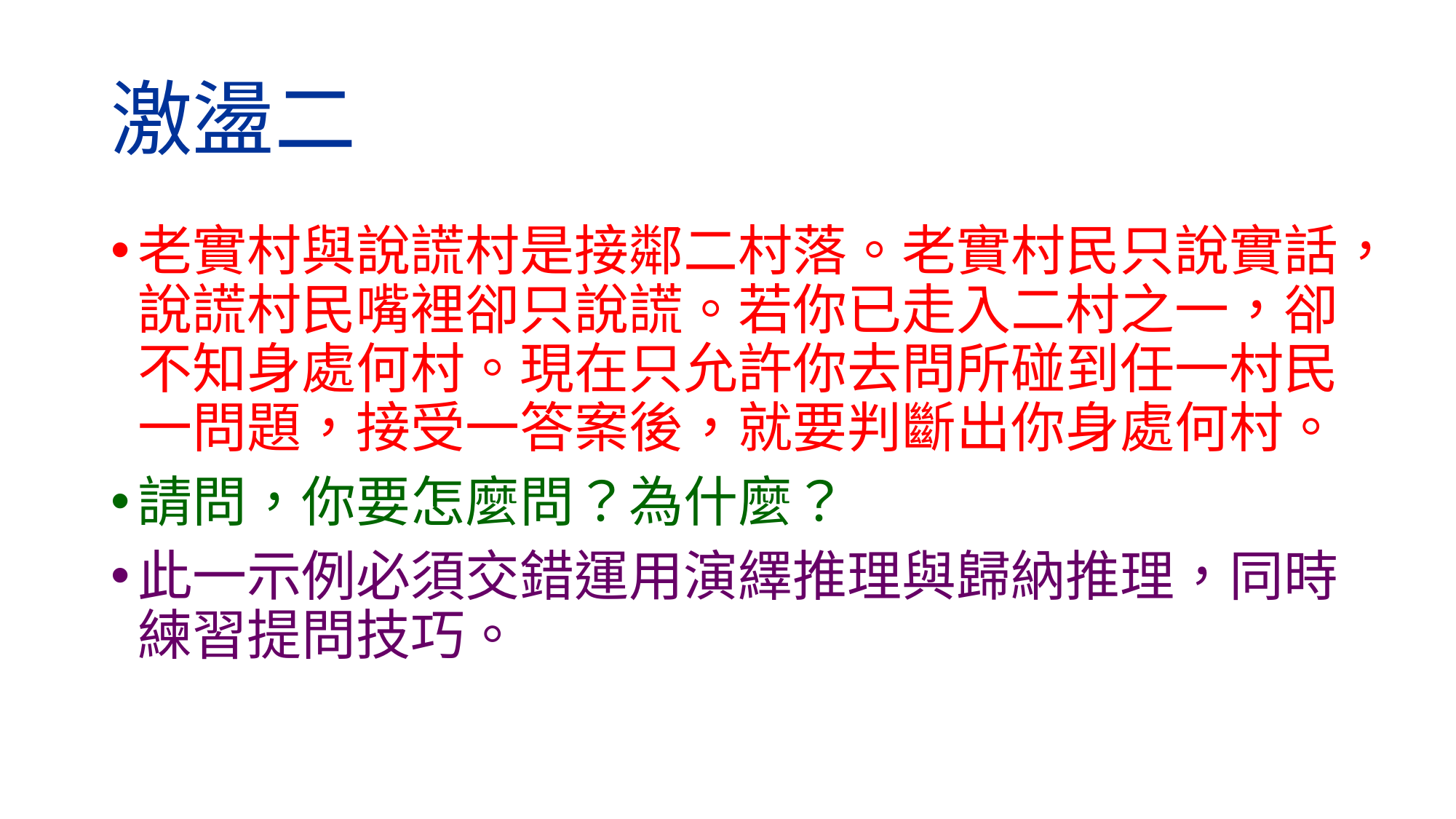

# 激盪二
老實村與說謊村是接鄰二村落。老實村民只說實話，說謊村民嘴裡卻只說謊。若你已走入二村之一，卻不知身處何村。現在只允許你去問所碰到任一村民一問題，接受一答案後，就要判斷出你身處何村。
請問，你要怎麼問？為什麼？
此一示例必須交錯運用演繹推理與歸納推理，同時練習提問技巧。